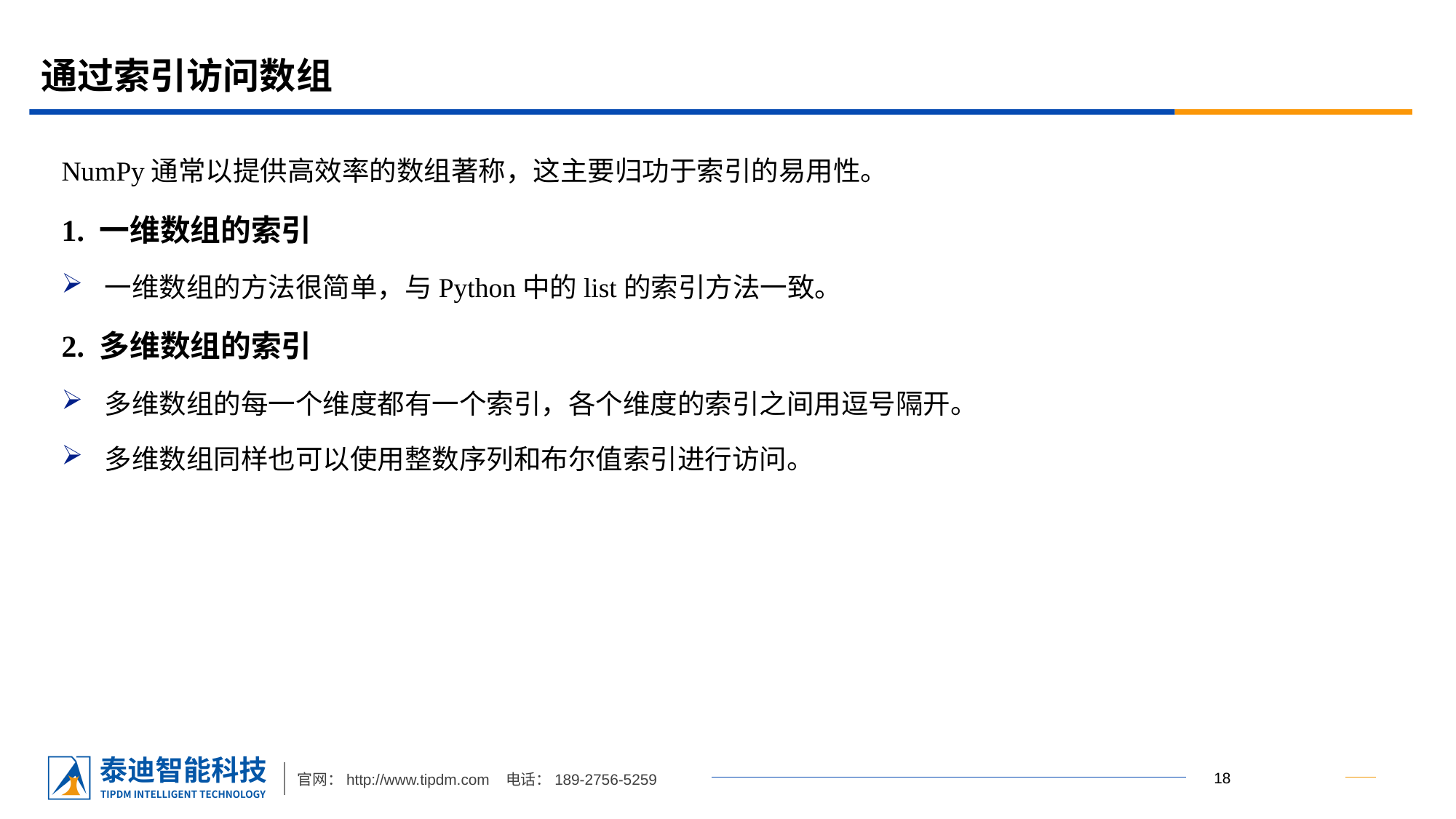

# 通过索引访问数组
NumPy通常以提供高效率的数组著称，这主要归功于索引的易用性。
1. 一维数组的索引
一维数组的方法很简单，与Python中的list的索引方法一致。
2. 多维数组的索引
多维数组的每一个维度都有一个索引，各个维度的索引之间用逗号隔开。
多维数组同样也可以使用整数序列和布尔值索引进行访问。